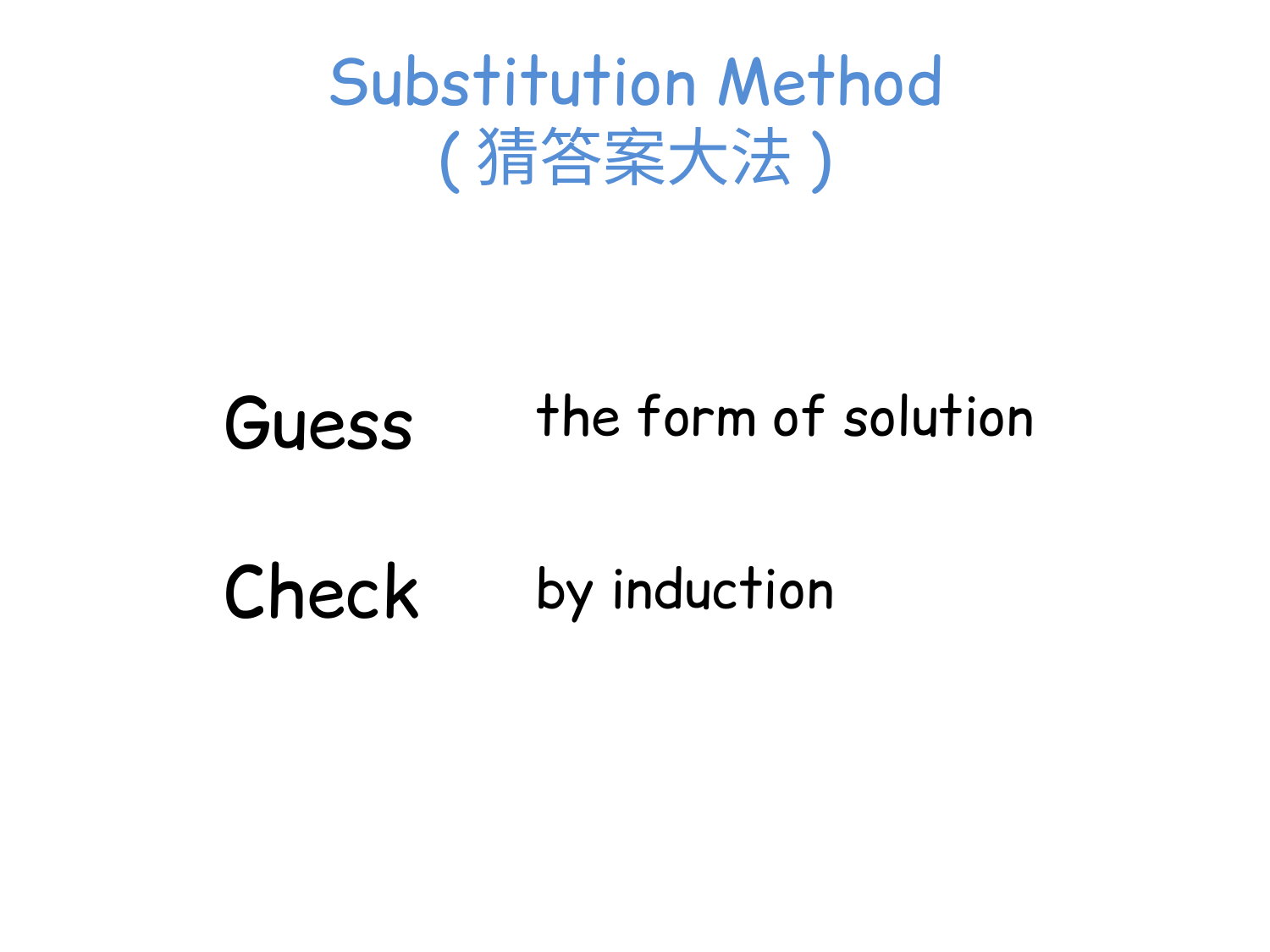

# Substitution Method (猜答案大法)
Guess

Check
the form of solution

by induction